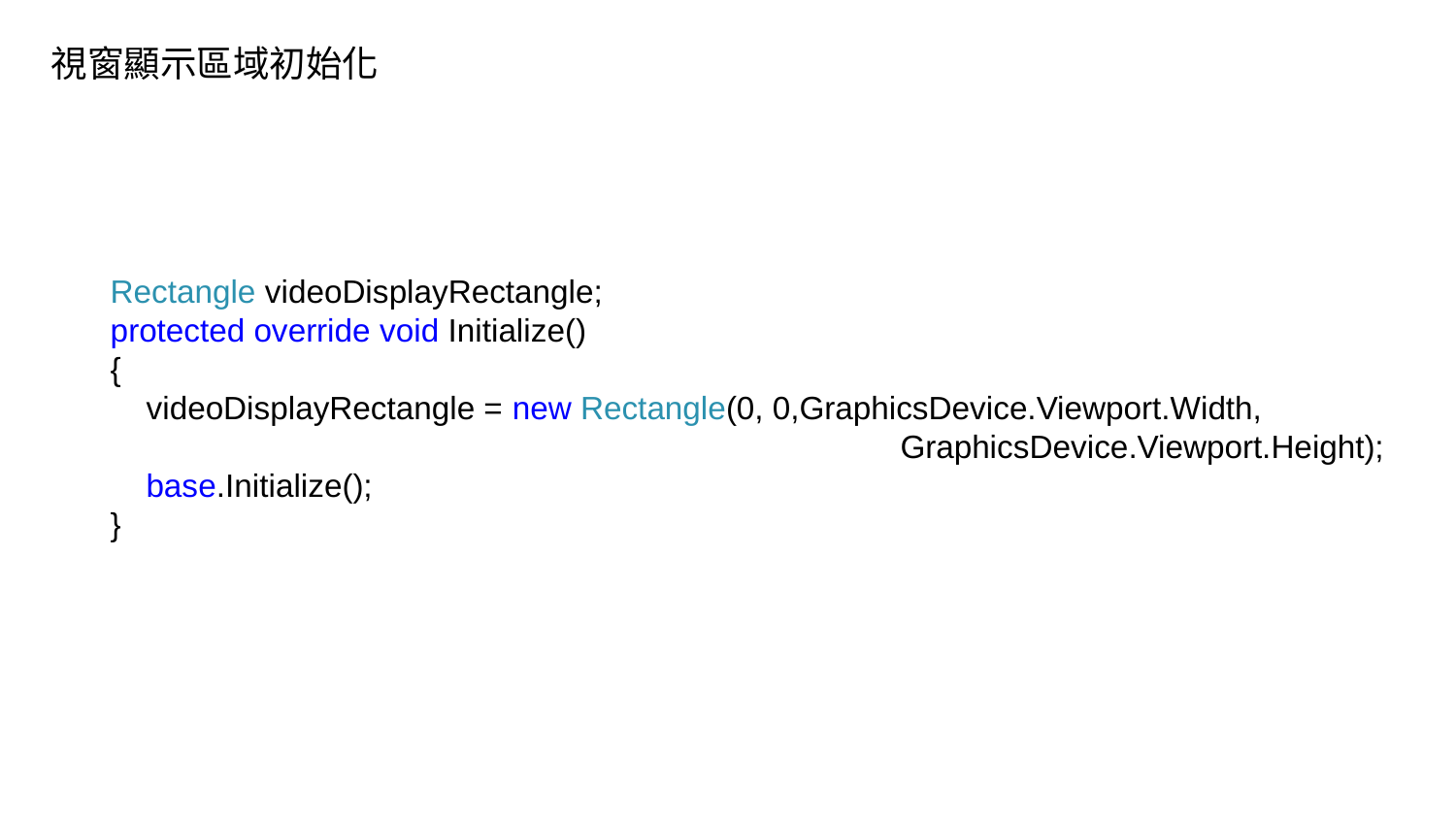

視窗顯示區域初始化
        Rectangle videoDisplayRectangle;
        protected override void Initialize()
        {
            videoDisplayRectangle = new Rectangle(0, 0,GraphicsDevice.Viewport.Width,
                                                                                                GraphicsDevice.Viewport.Height);
            base.Initialize();
        }